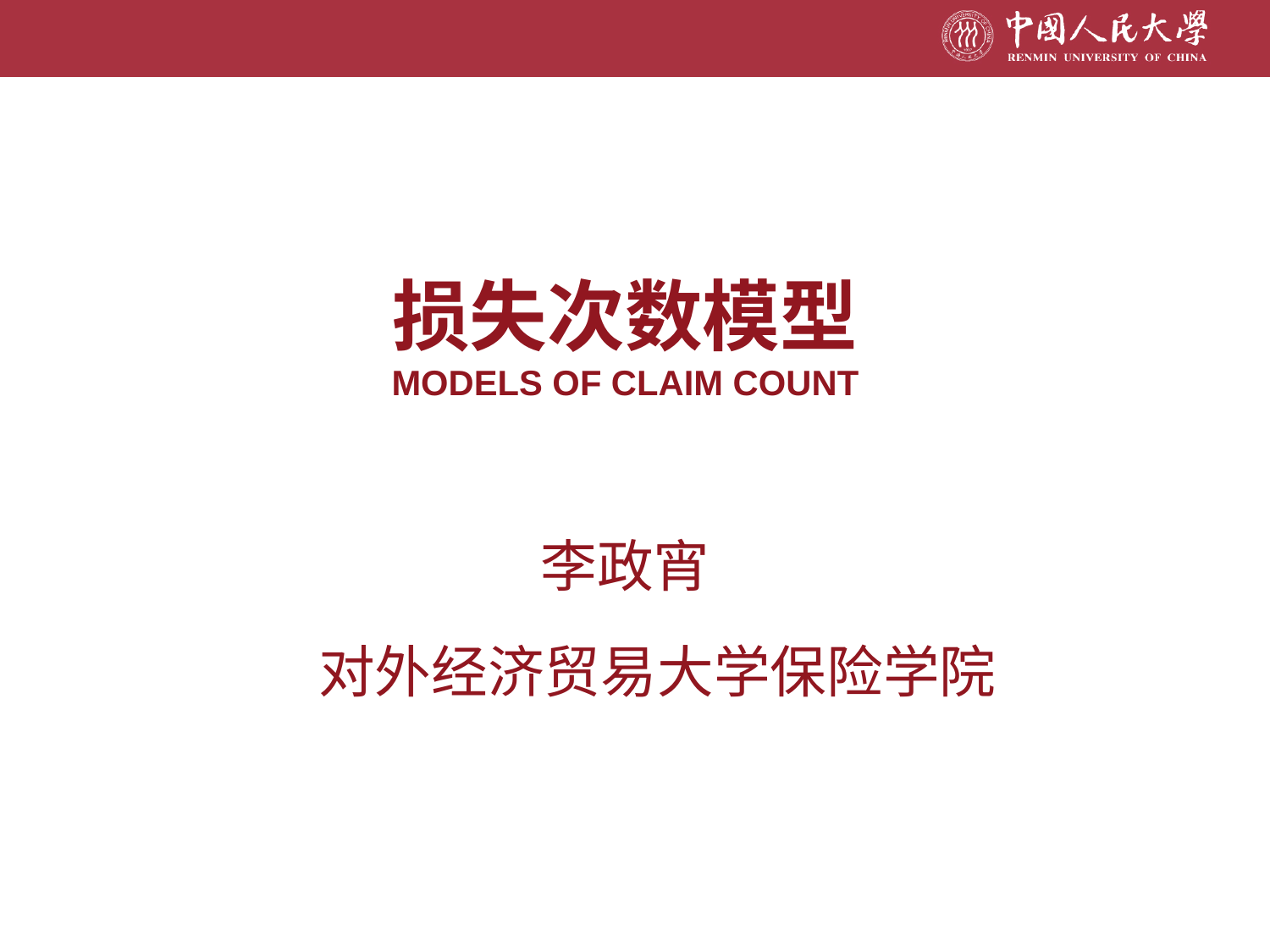

# 损失次数模型 Models of Claim Count
李政宵
    对外经济贸易大学保险学院